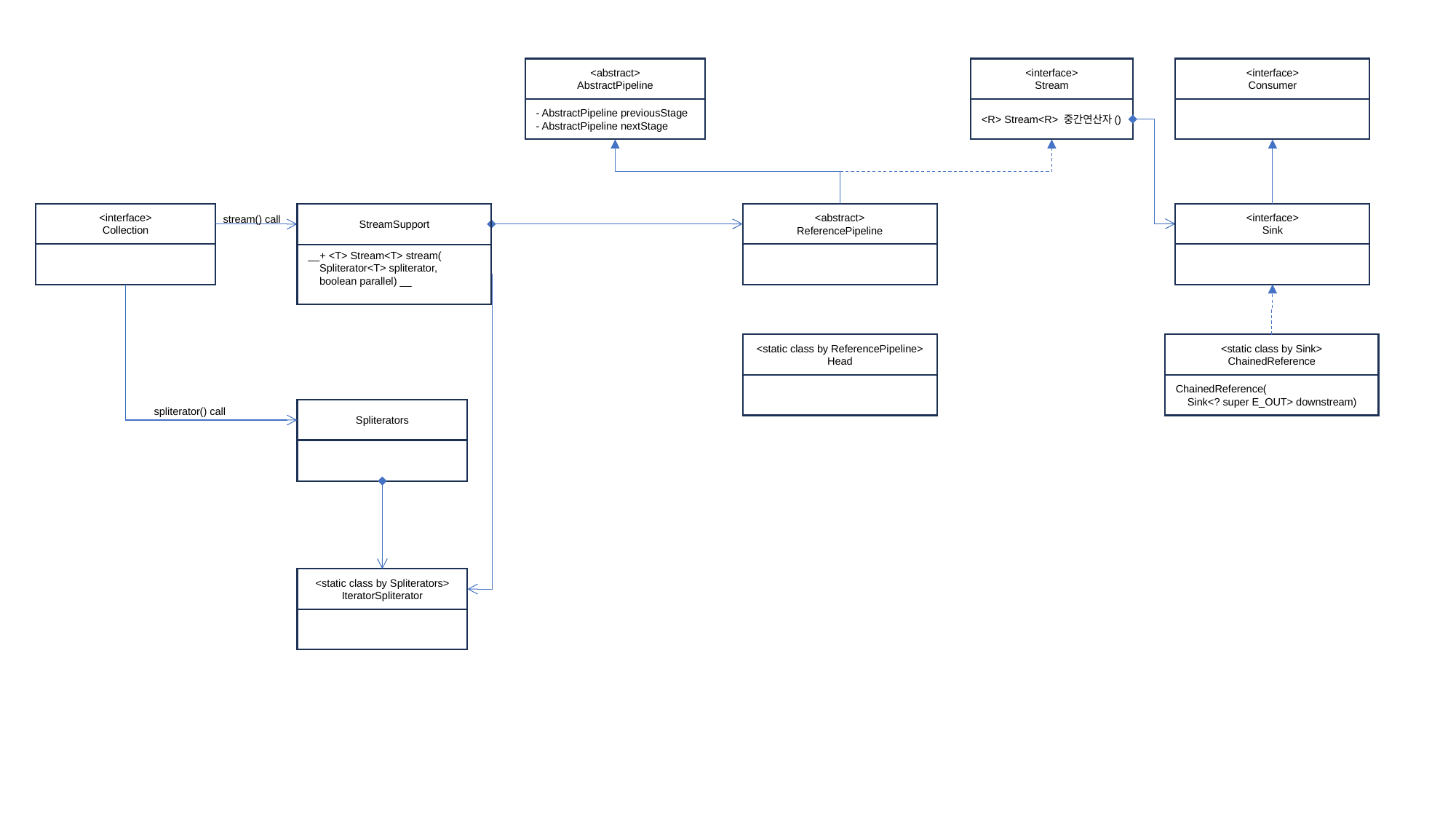

<abstract>
AbstractPipeline
- AbstractPipeline previousStage
- AbstractPipeline nextStage
<interface>
Stream
<R> Stream<R> 중간연산자()
<interface>
Consumer

<interface>
Sink

<interface>
Collection

StreamSupport
__+ <T> Stream<T> stream(
    Spliterator<T> spliterator,
    boolean parallel) __

<abstract>
ReferencePipeline

stream() call
<static class by ReferencePipeline>
Head

<static class by Sink>
ChainedReference
ChainedReference(
    Sink<? super E_OUT> downstream)
spliterator() call
Spliterators

<static class by Spliterators>
IteratorSpliterator